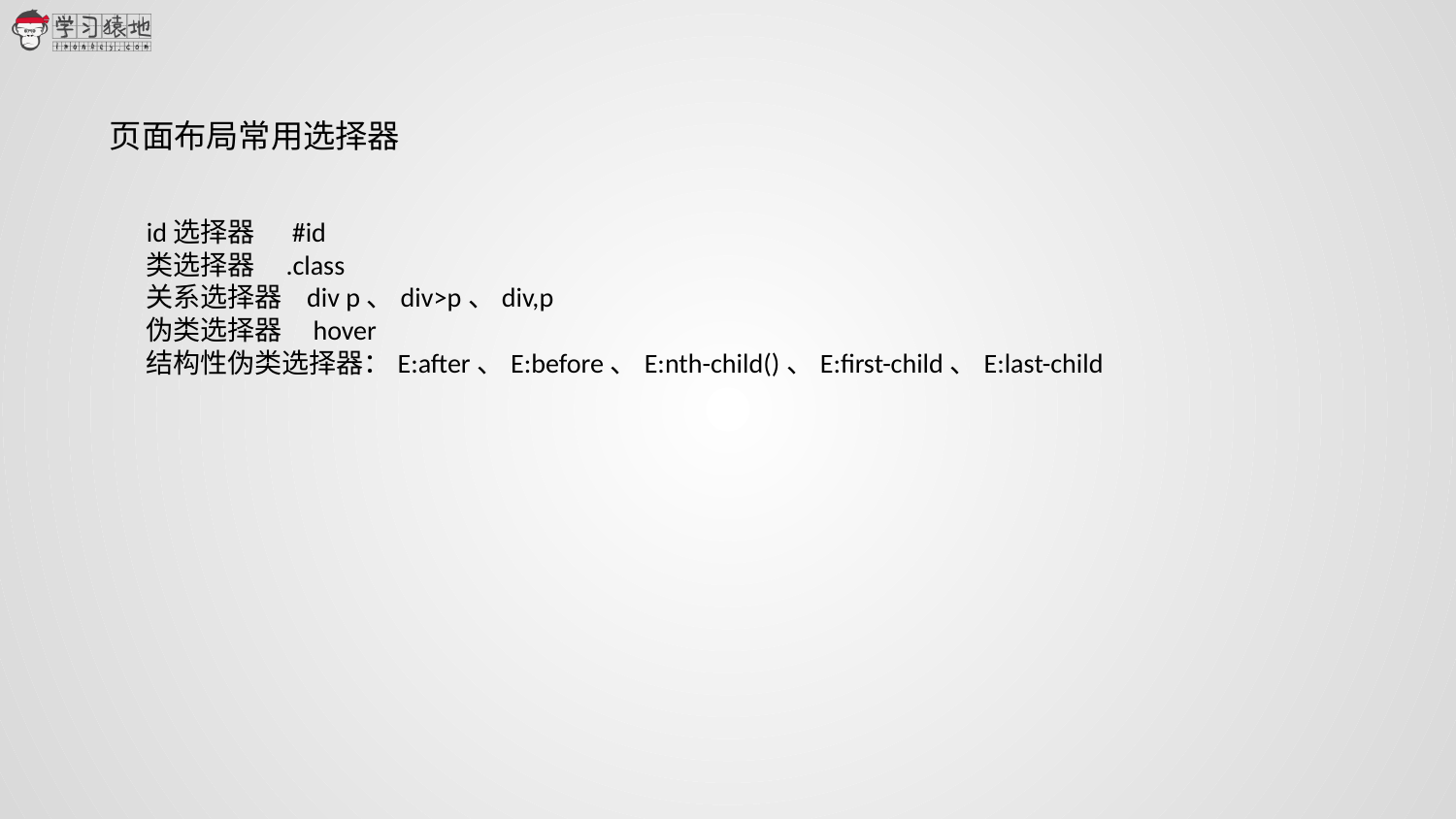

页面布局常用选择器
id选择器     #id
类选择器    .class
关系选择器   div p、div>p、div,p
伪类选择器    hover
结构性伪类选择器：E:after、E:before、E:nth-child()、E:first-child、E:last-child